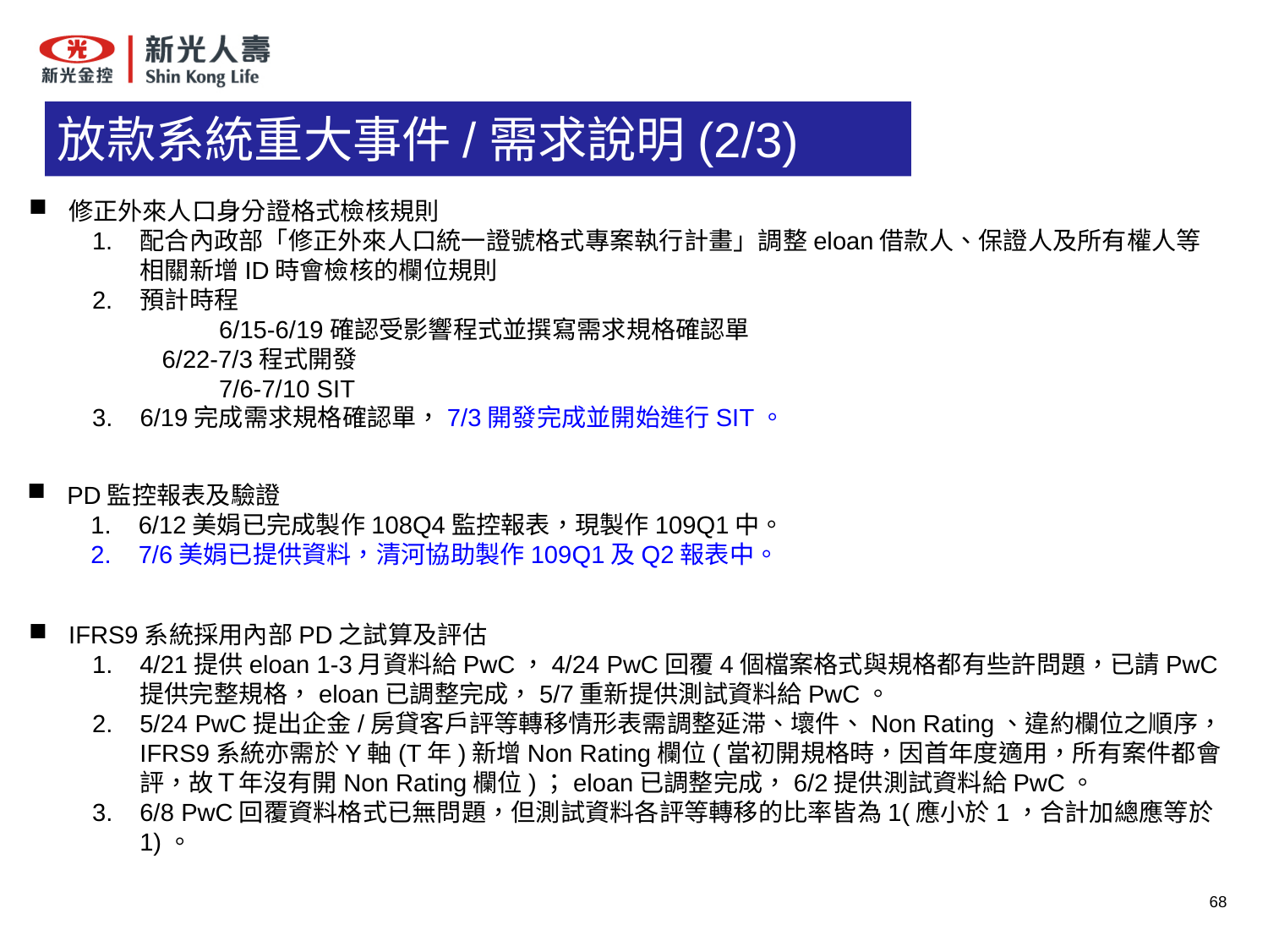

# 放款系統重大事件/需求說明(2/3)
修正外來人口身分證格式檢核規則
配合內政部「修正外來人口統一證號格式專案執行計畫」調整eloan借款人、保證人及所有權人等相關新增ID時會檢核的欄位規則
預計時程
	6/15-6/19確認受影響程式並撰寫需求規格確認單
          6/22-7/3程式開發
	7/6-7/10 SIT
6/19完成需求規格確認單，7/3開發完成並開始進行SIT。
PD監控報表及驗證
6/12美娟已完成製作108Q4監控報表，現製作109Q1中。
7/6美娟已提供資料，清河協助製作109Q1及Q2報表中。

IFRS9系統採用內部PD之試算及評估
4/21提供eloan 1-3月資料給PwC，4/24 PwC回覆4個檔案格式與規格都有些許問題，已請PwC提供完整規格，eloan已調整完成，5/7重新提供測試資料給PwC。
5/24 PwC提出企金/房貸客戶評等轉移情形表需調整延滞、壞件、Non Rating、違約欄位之順序，IFRS9系統亦需於Y軸(T年)新增Non Rating欄位(當初開規格時，因首年度適用，所有案件都會評，故Ｔ年沒有開Non Rating欄位)；eloan已調整完成，6/2提供測試資料給PwC。
6/8 PwC回覆資料格式已無問題，但測試資料各評等轉移的比率皆為1(應小於1，合計加總應等於1)。